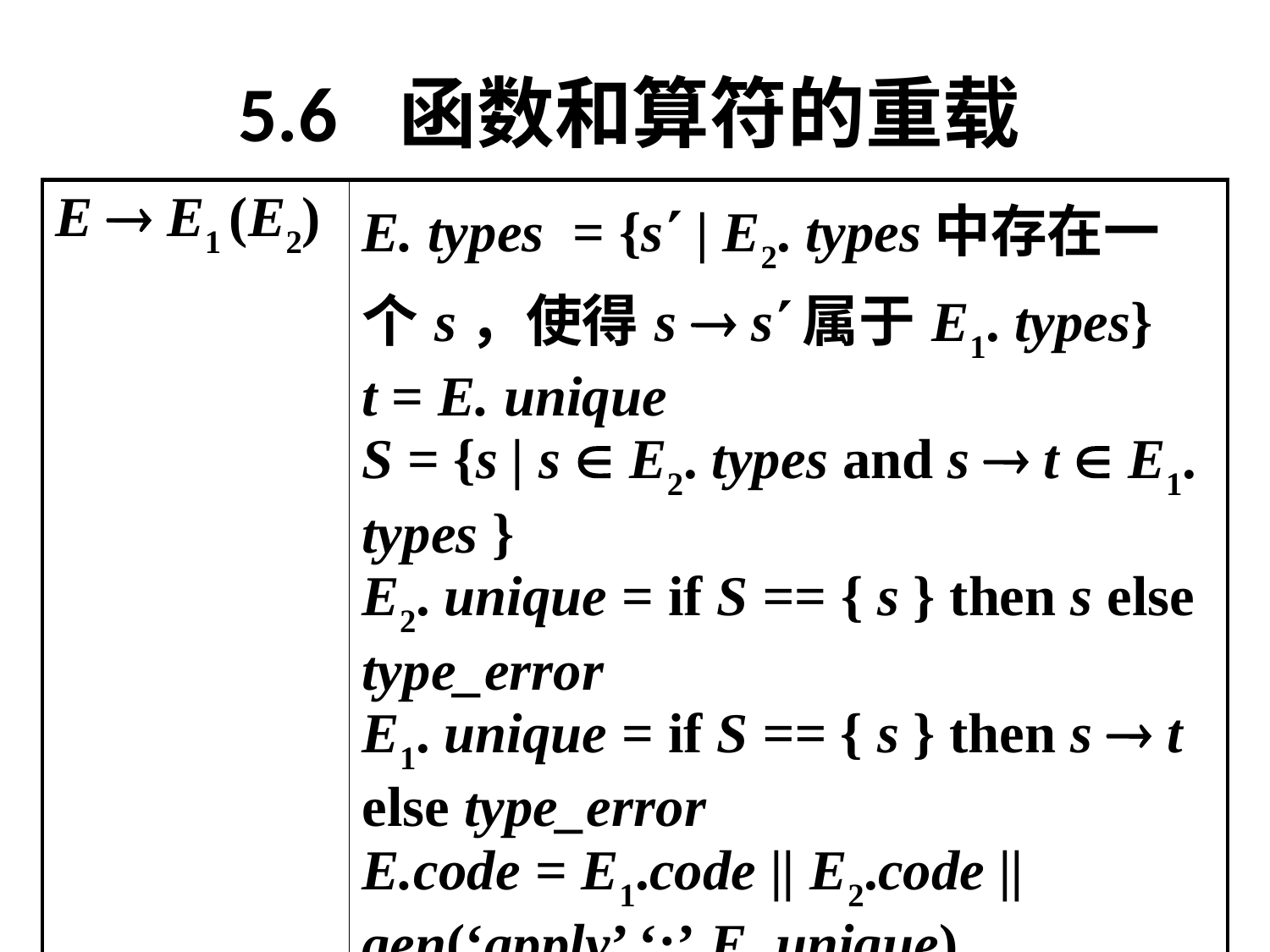

# 5.6  函数和算符的重载
| E → E1 (E2) | E. types = {s′ | E2. types中存在一个s，使得s → s′属于E1. types} t = E. unique S = {s | s ∈ E2. types and s → t ∈ E1. types } E2. unique = if S == { s } then s else type\_error E1. unique = if S == { s } then s → t else type\_error E.code = E1.code || E2.code || gen(‘apply’ ‘:’ E. unique) |
| --- | --- |